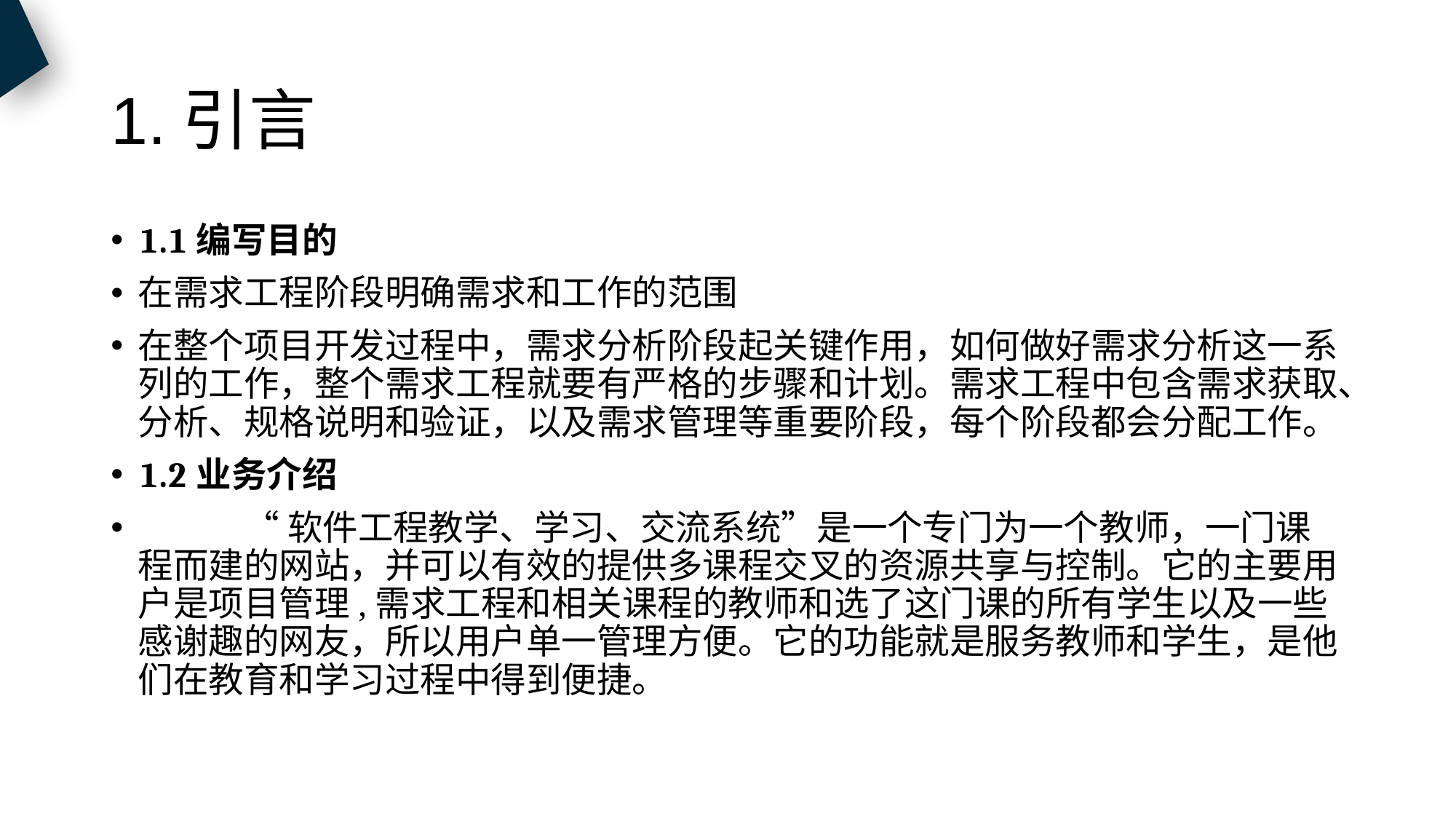

# 1.引言
1.1编写目的
在需求工程阶段明确需求和工作的范围
在整个项目开发过程中，需求分析阶段起关键作用，如何做好需求分析这一系列的工作，整个需求工程就要有严格的步骤和计划。需求工程中包含需求获取、分析、规格说明和验证，以及需求管理等重要阶段，每个阶段都会分配工作。
1.2业务介绍
	“软件工程教学、学习、交流系统”是一个专门为一个教师，一门课程而建的网站，并可以有效的提供多课程交叉的资源共享与控制。它的主要用户是项目管理,需求工程和相关课程的教师和选了这门课的所有学生以及一些感谢趣的网友，所以用户单一管理方便。它的功能就是服务教师和学生，是他们在教育和学习过程中得到便捷。